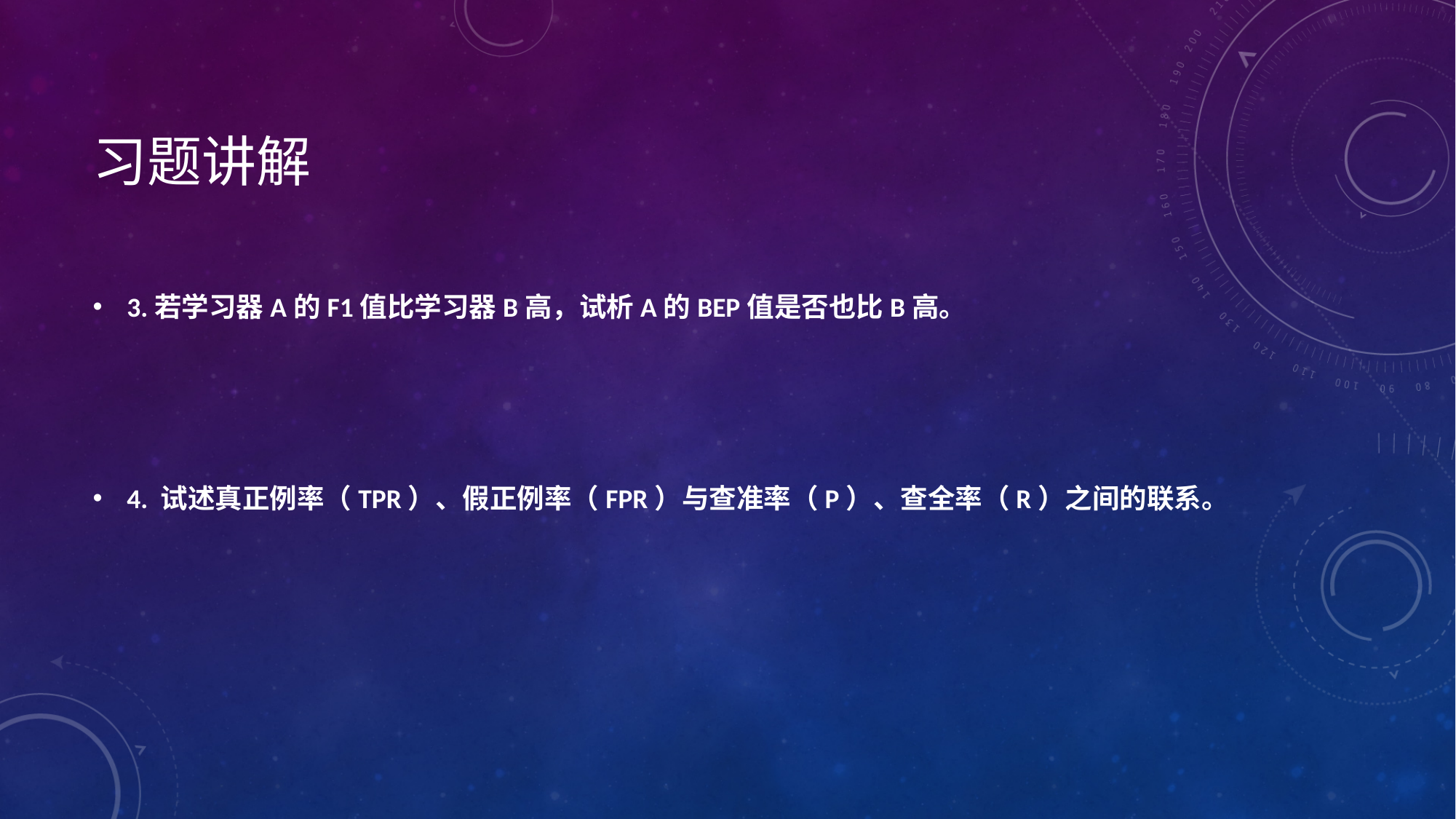

# 习题讲解
3.若学习器A的F1值比学习器B高，试析A的BEP值是否也比B高。

4. 试述真正例率（TPR）、假正例率（FPR）与查准率（P）、查全率（R）之间的联系。